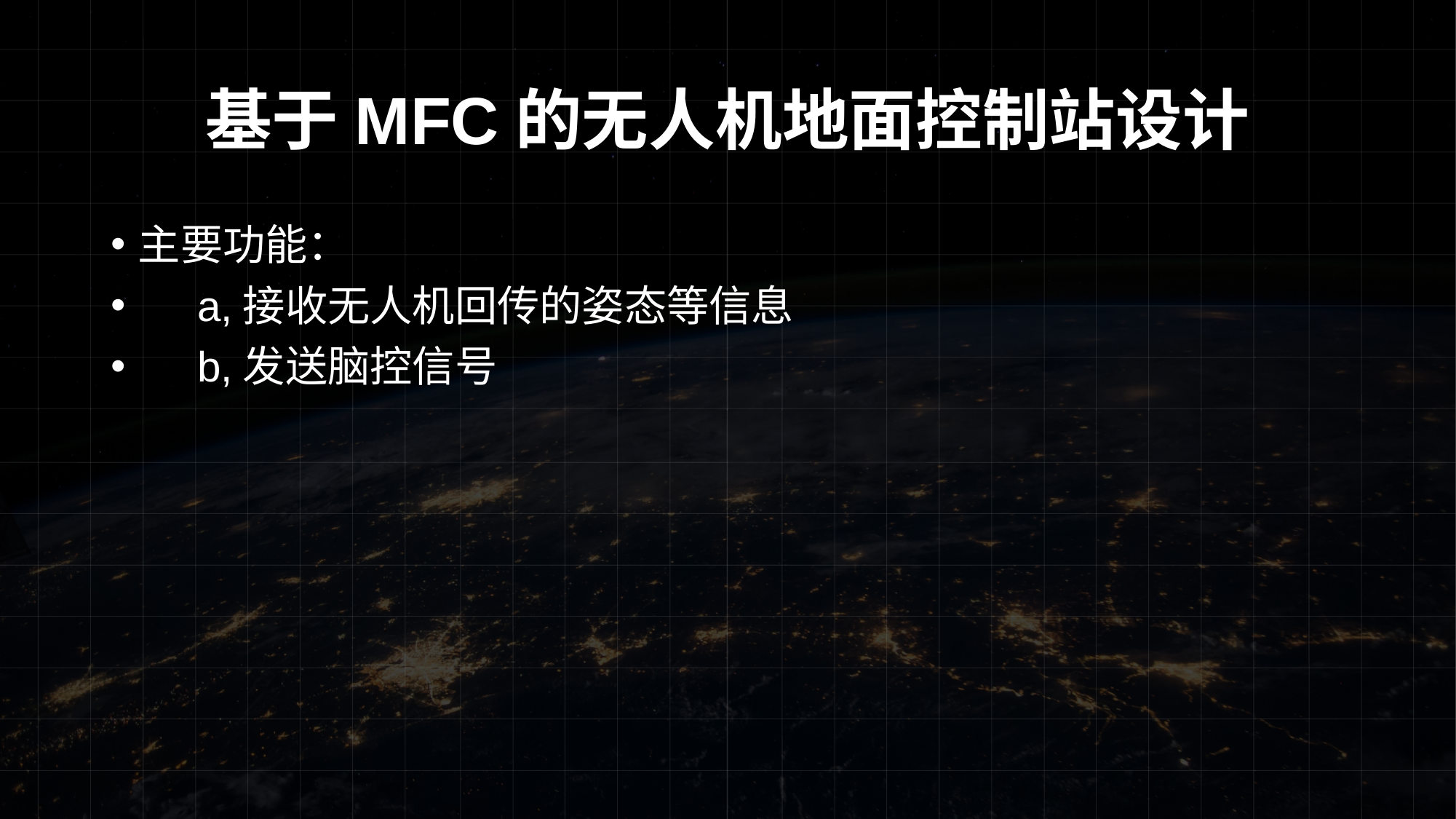

# 基于MFC的无人机地面控制站设计
主要功能：
     a,接收无人机回传的姿态等信息
     b,发送脑控信号